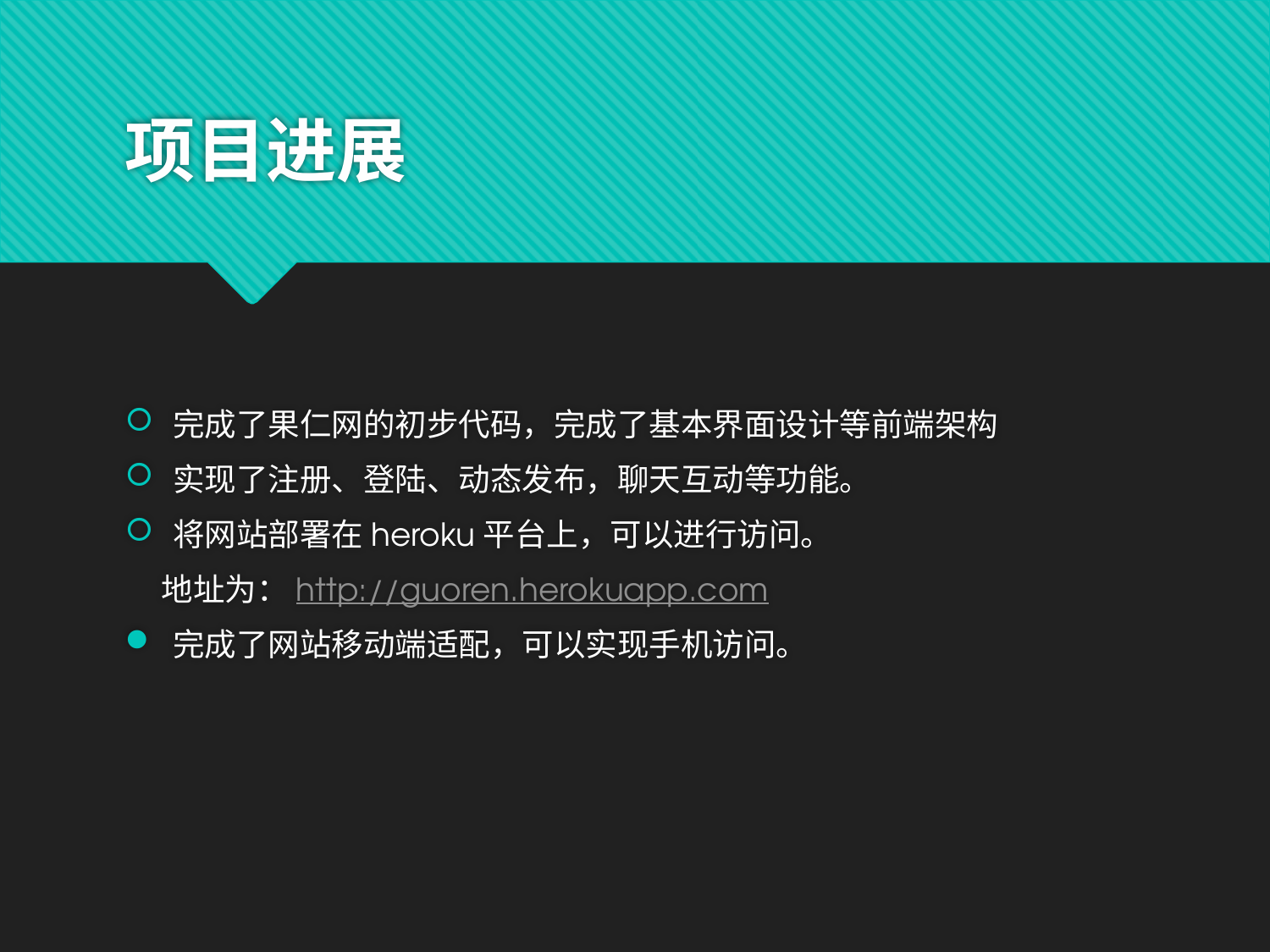

# 项目进展
完成了果仁网的初步代码，完成了基本界面设计等前端架构
实现了注册、登陆、动态发布，聊天互动等功能。
将网站部署在heroku平台上，可以进行访问。
    地址为：http://guoren.herokuapp.com
完成了网站移动端适配，可以实现手机访问。